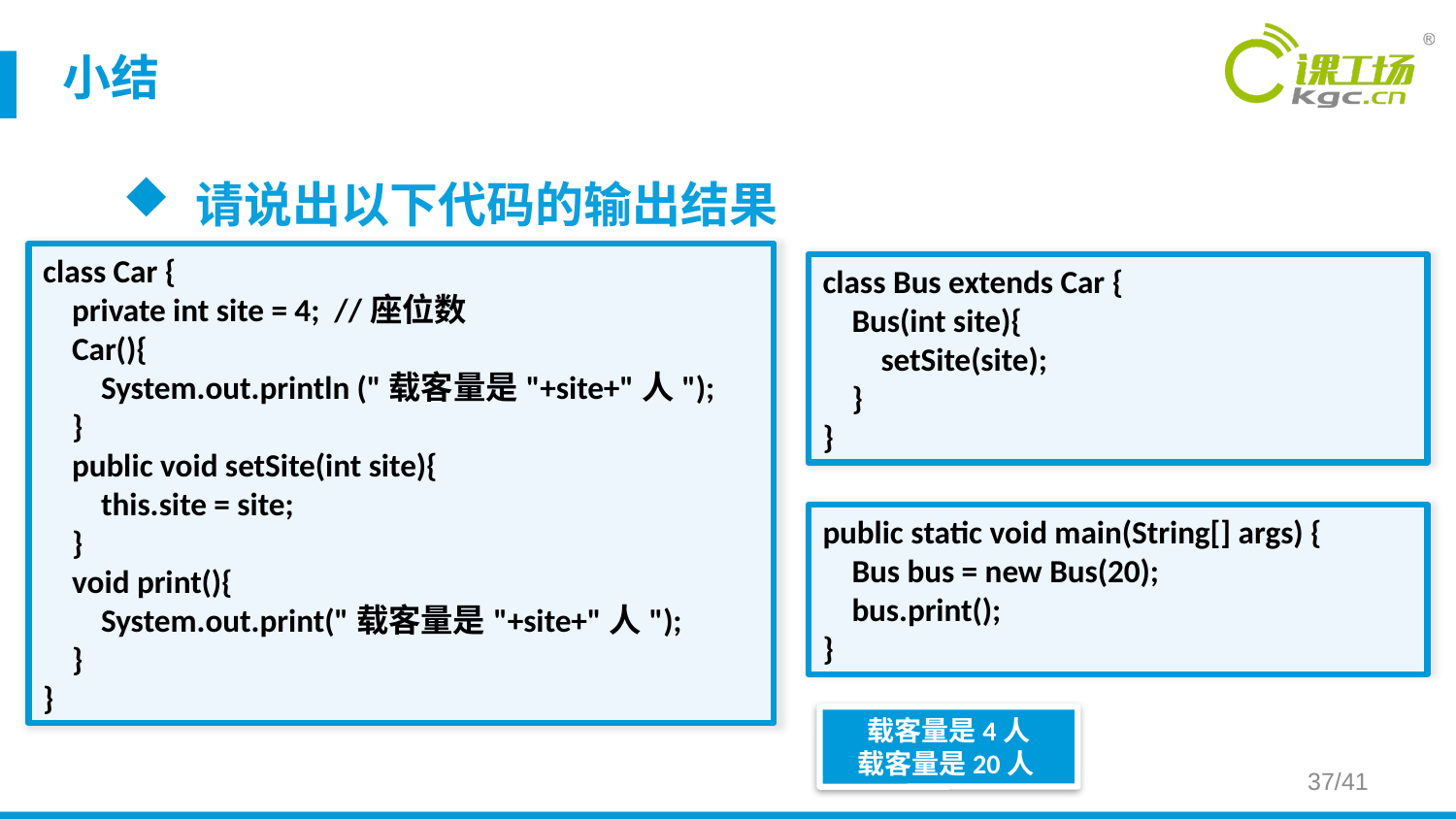

小结
请说出以下代码的输出结果
class Car {
    private int site = 4;  //座位数
    Car(){
        System.out.println ("载客量是"+site+"人");
    }
    public void setSite(int site){
        this.site = site;
    }
    void print(){
        System.out.print("载客量是"+site+"人");
    }
}
class Bus extends Car {
    Bus(int site){
        setSite(site);
    }
}
public static void main(String[] args) {
    Bus bus = new Bus(20);
    bus.print();
}
载客量是4人
载客量是20人
37/41